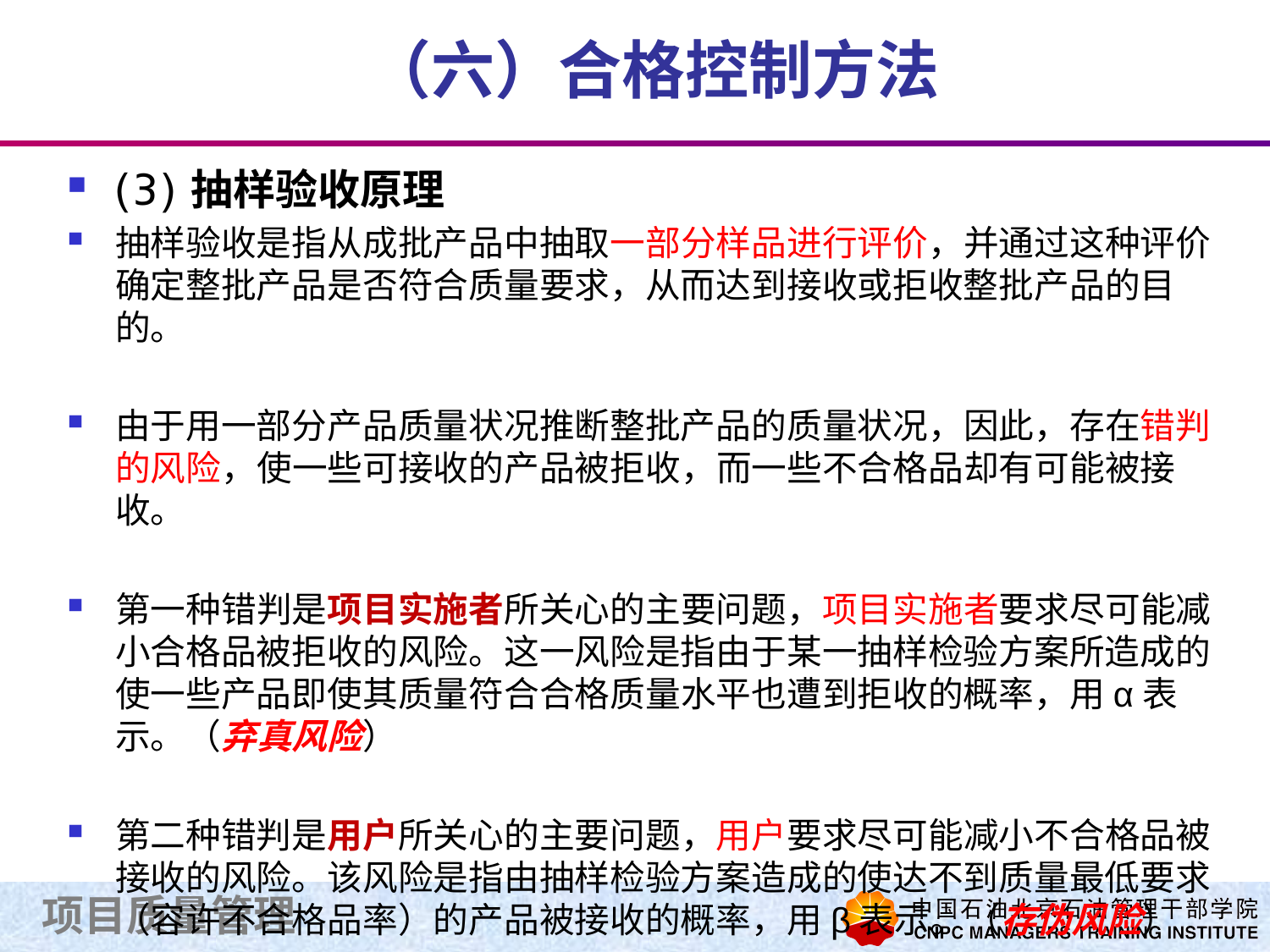

# （六）合格控制方法
(3)抽样验收原理
抽样验收是指从成批产品中抽取一部分样品进行评价，并通过这种评价确定整批产品是否符合质量要求，从而达到接收或拒收整批产品的目的。

由于用一部分产品质量状况推断整批产品的质量状况，因此，存在错判的风险，使一些可接收的产品被拒收，而一些不合格品却有可能被接收。

第一种错判是项目实施者所关心的主要问题，项目实施者要求尽可能减小合格品被拒收的风险。这一风险是指由于某一抽样检验方案所造成的使一些产品即使其质量符合合格质量水平也遭到拒收的概率，用α表示。（弃真风险）

第二种错判是用户所关心的主要问题，用户要求尽可能减小不合格品被接收的风险。该风险是指由抽样检验方案造成的使达不到质量最低要求（容许不合格品率）的产品被接收的概率，用β表示。（存伪风险）